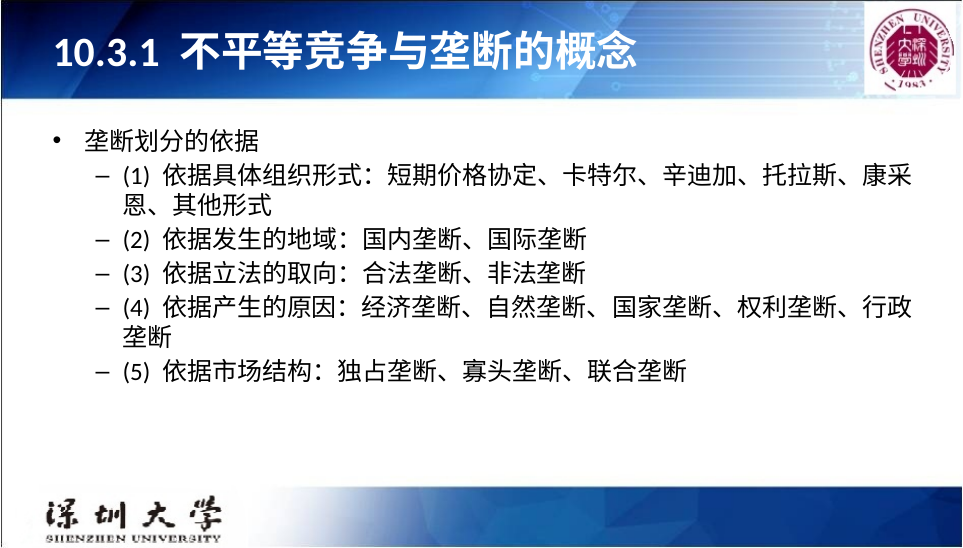

# 10.3.1 不平等竞争与垄断的概念
垄断划分的依据
(1) 依据具体组织形式：短期价格协定、卡特尔、辛迪加、托拉斯、康采恩、其他形式
(2) 依据发生的地域：国内垄断、国际垄断
(3) 依据立法的取向：合法垄断、非法垄断
(4) 依据产生的原因：经济垄断、自然垄断、国家垄断、权利垄断、行政垄断
(5) 依据市场结构：独占垄断、寡头垄断、联合垄断
363